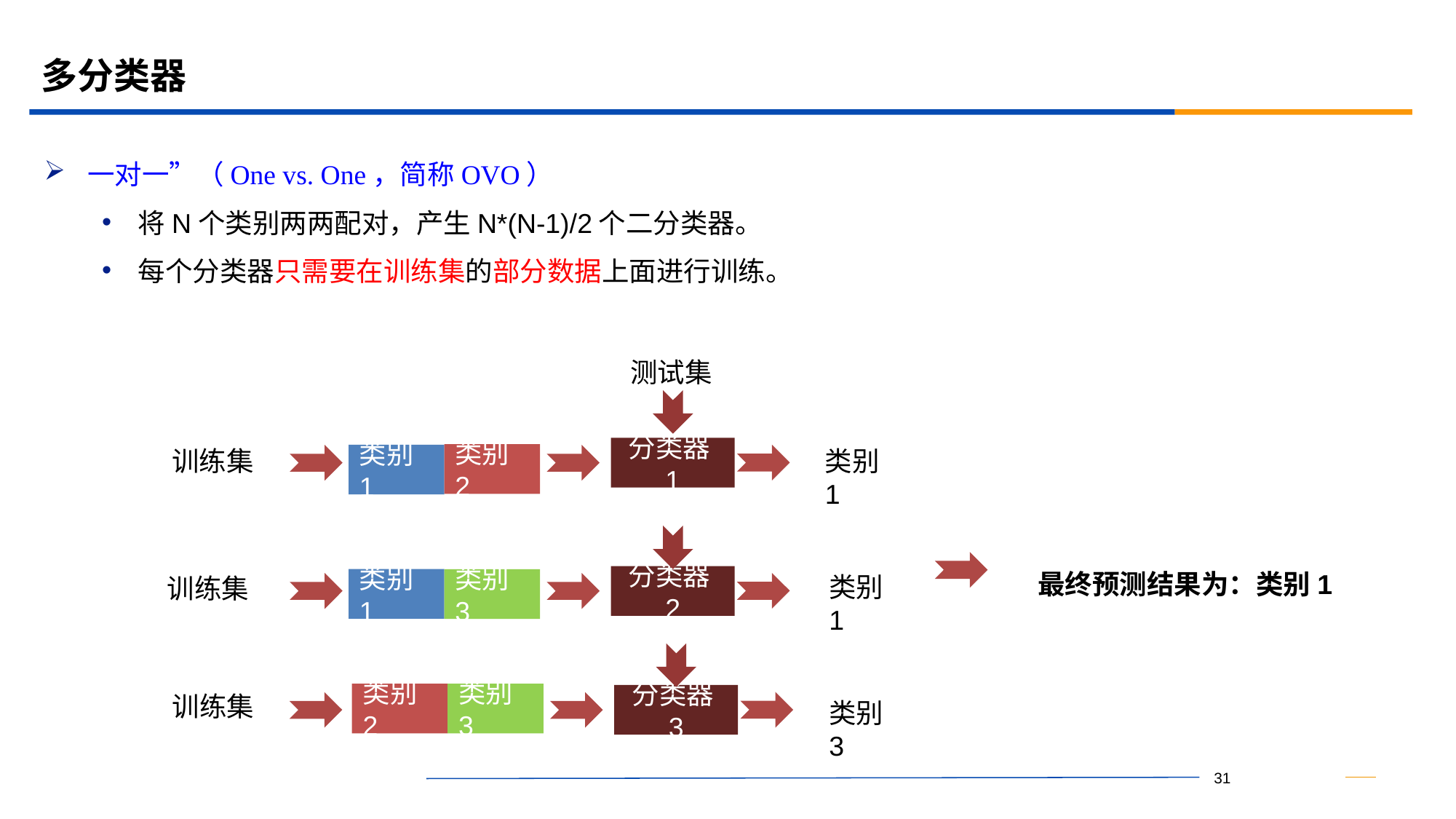

# 多分类器
一对一”（One vs. One，简称OVO）
将N个类别两两配对，产生N*(N-1)/2个二分类器。
每个分类器只需要在训练集的部分数据上面进行训练。

测试集

分类器1
训练集
类别1
类别2
类别1

最终预测结果为：类别1
类别1
训练集
分类器2
类别1
类别3

类别2
类别3
训练集
分类器3
类别3